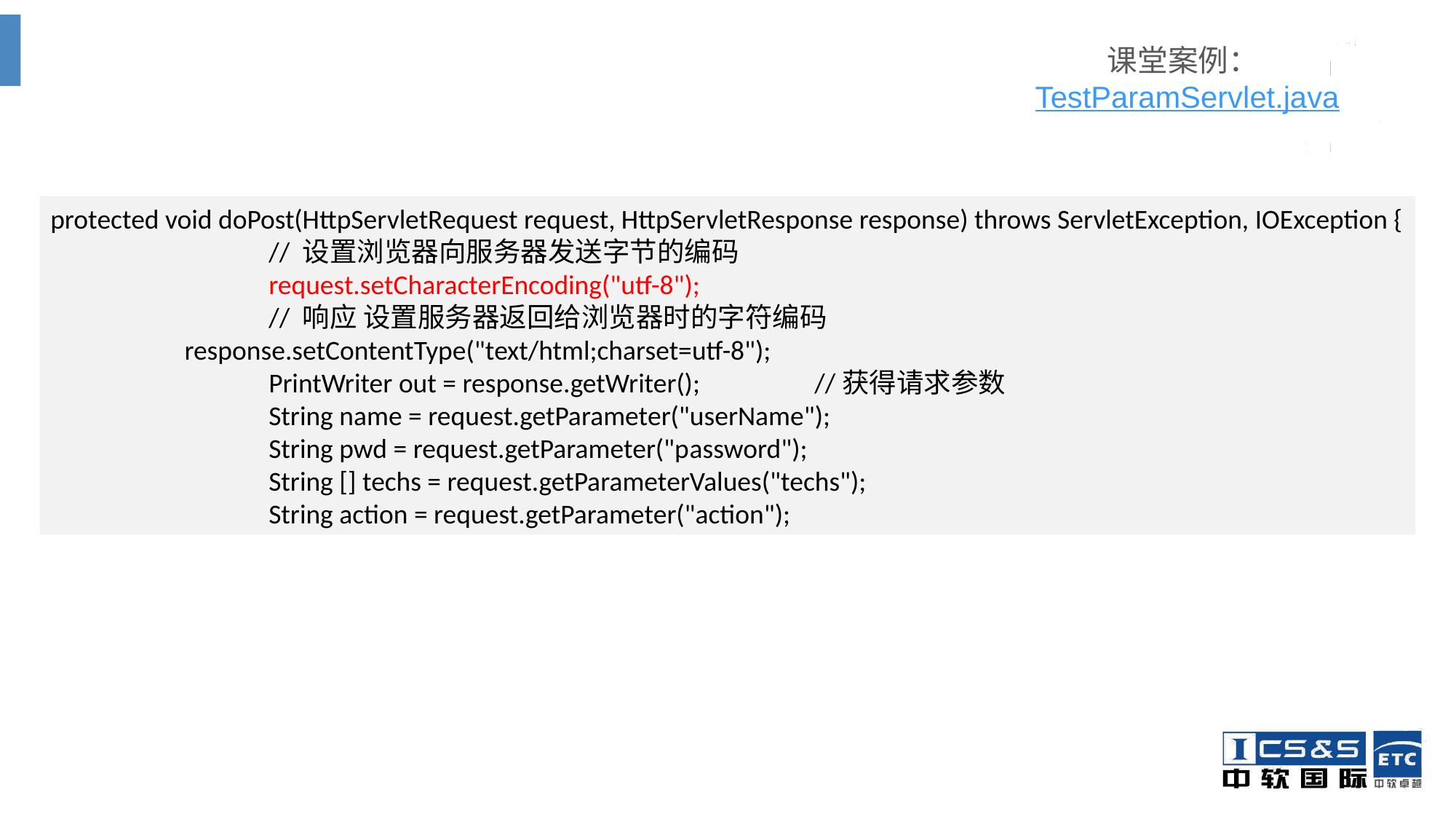

# 课堂案例：              TestParamServlet.java
protected void doPost(HttpServletRequest request, HttpServletResponse response) throws ServletException, IOException {
		// 设置浏览器向服务器发送字节的编码
		request.setCharacterEncoding("utf-8");
		// 响应 设置服务器返回给浏览器时的字符编码
	    response.setContentType("text/html;charset=utf-8");
		PrintWriter out = response.getWriter();		//获得请求参数
		String name = request.getParameter("userName");
		String pwd = request.getParameter("password");
		String [] techs = request.getParameterValues("techs");
		String action = request.getParameter("action");